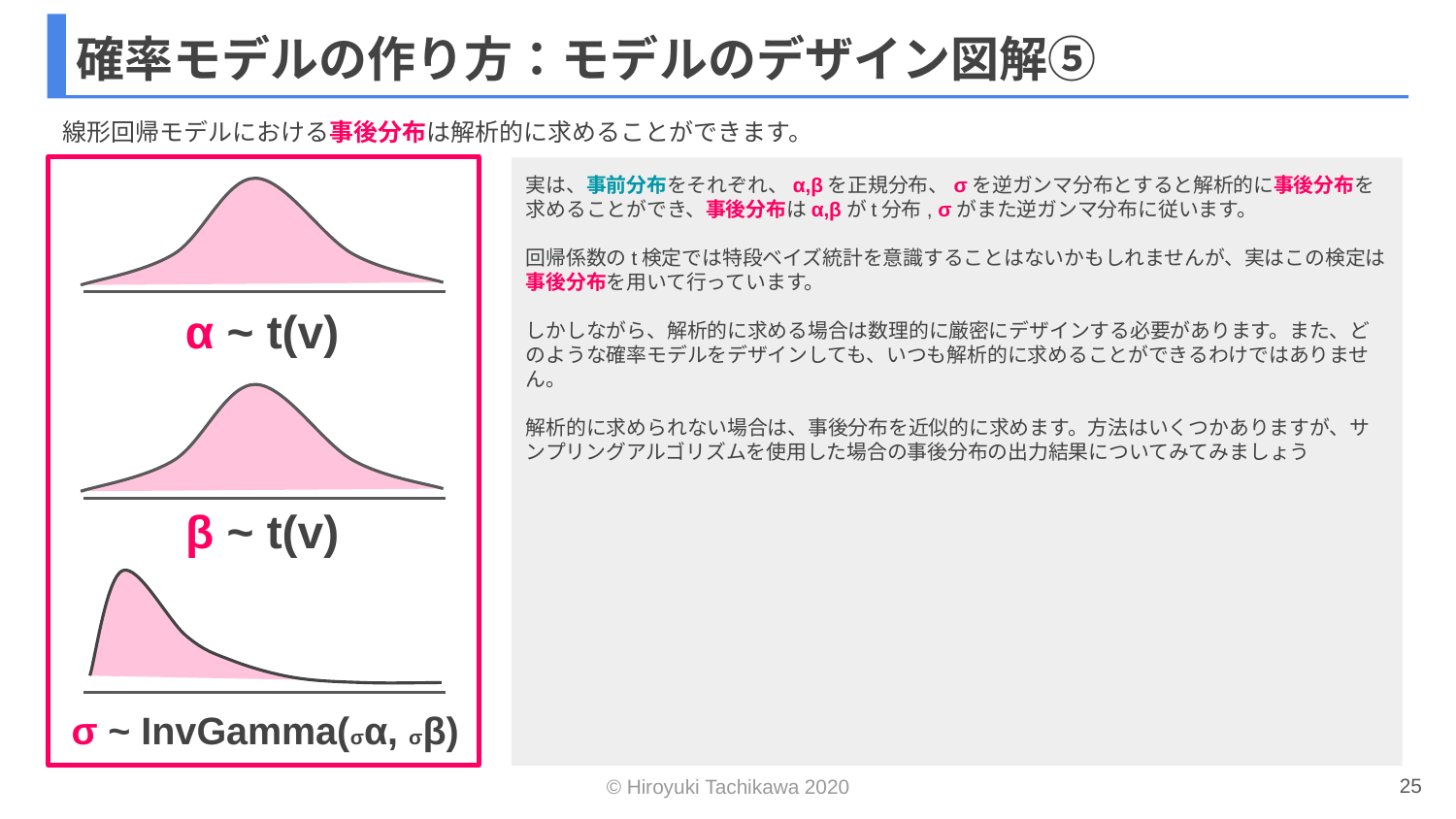

# 確率モデルの作り方：モデルのデザイン図解⑤
線形回帰モデルにおける事後分布は解析的に求めることができます。

実は、事前分布をそれぞれ、α,βを正規分布、σを逆ガンマ分布とすると解析的に事後分布を求めることができ、事後分布はα,βがt分布, σがまた逆ガンマ分布に従います。

回帰係数のt検定では特段ベイズ統計を意識することはないかもしれませんが、実はこの検定は事後分布を用いて行っています。

しかしながら、解析的に求める場合は数理的に厳密にデザインする必要があります。また、どのような確率モデルをデザインしても、いつも解析的に求めることができるわけではありません。

解析的に求められない場合は、事後分布を近似的に求めます。方法はいくつかありますが、サンプリングアルゴリズムを使用した場合の事後分布の出力結果についてみてみましょう

α ~ t(v)

β ~ t(v)

σ ~ InvGamma(σα, σβ)
25